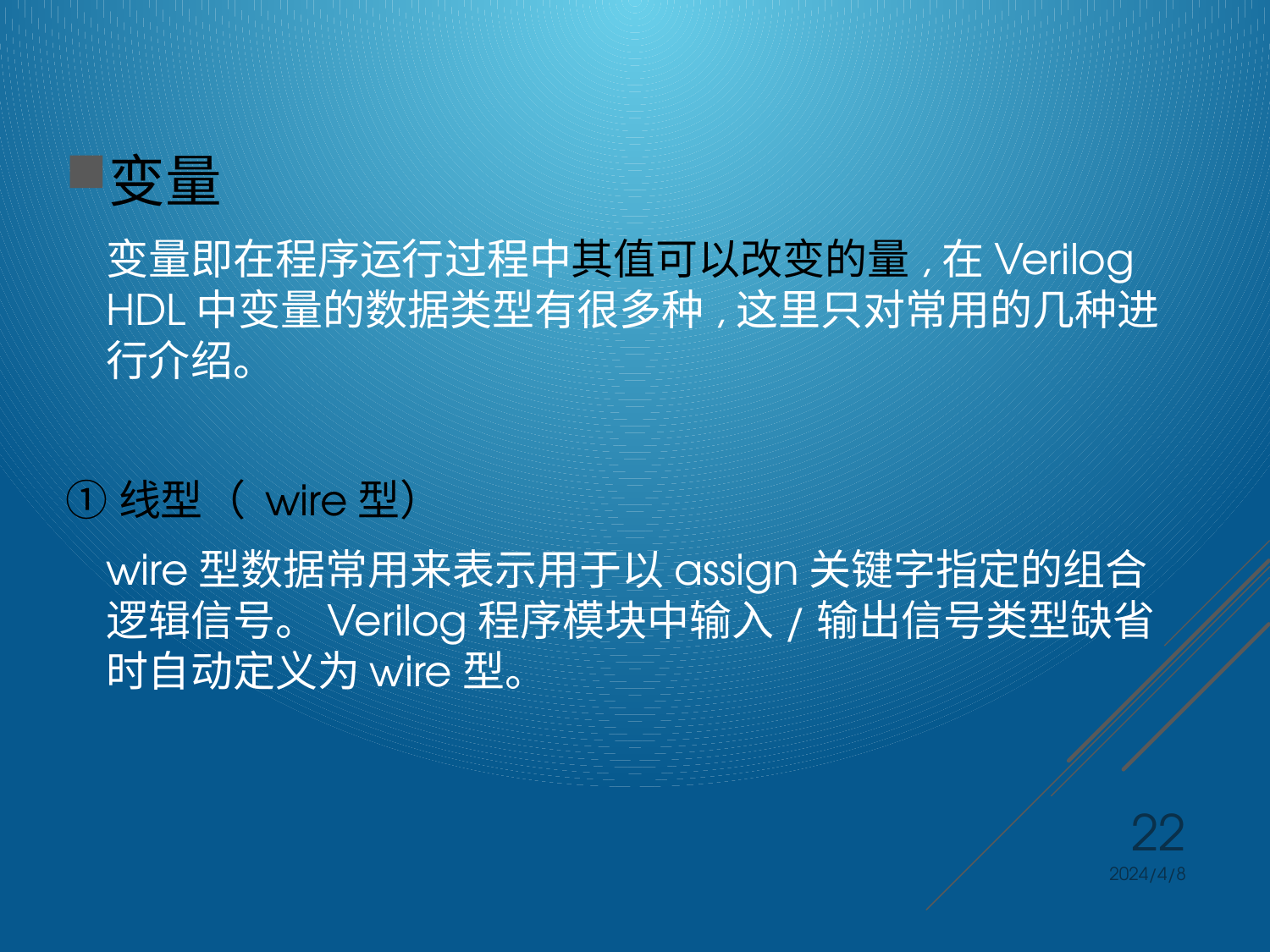

变量
	变量即在程序运行过程中其值可以改变的量,在Verilog HDL中变量的数据类型有很多种,这里只对常用的几种进行介绍。

①线型（ wire型）
	wire型数据常用来表示用于以assign关键字指定的组合逻辑信号。Verilog程序模块中输入/输出信号类型缺省时自动定义为wire型。
22
2024/4/8